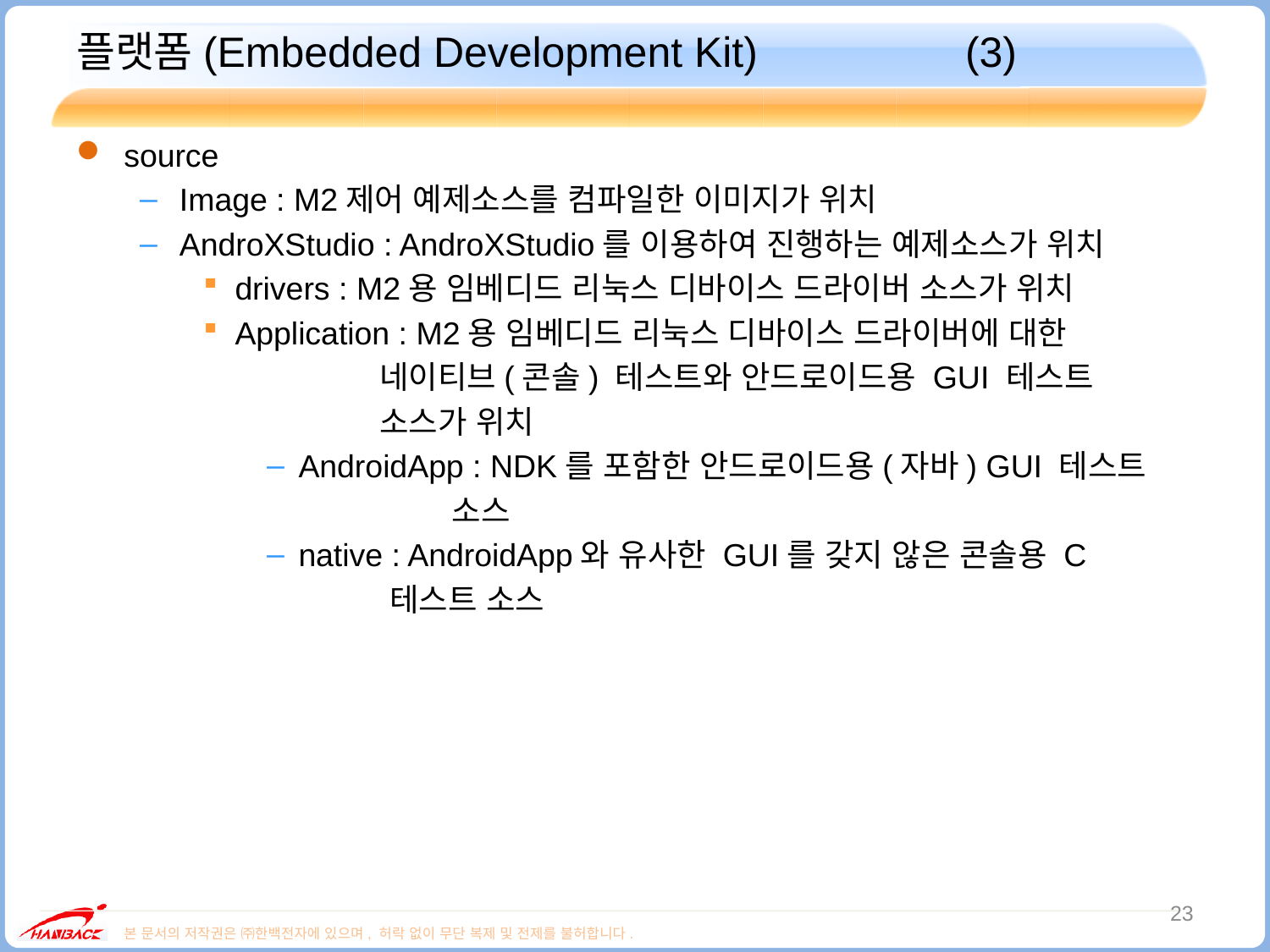

# 플랫폼(Embedded Development Kit)		(3)
source
Image : M2제어 예제소스를 컴파일한 이미지가 위치
AndroXStudio : AndroXStudio를 이용하여 진행하는 예제소스가 위치
drivers : M2용 임베디드 리눅스 디바이스 드라이버 소스가 위치
Application : M2용 임베디드 리눅스 디바이스 드라이버에 대한
                   네이티브(콘솔) 테스트와 안드로이드용 GUI 테스트
                   소스가 위치
AndroidApp : NDK를 포함한 안드로이드용(자바) GUI 테스트
                    소스
native : AndroidApp와 유사한 GUI를 갖지 않은 콘솔용 C
             테스트 소스
23